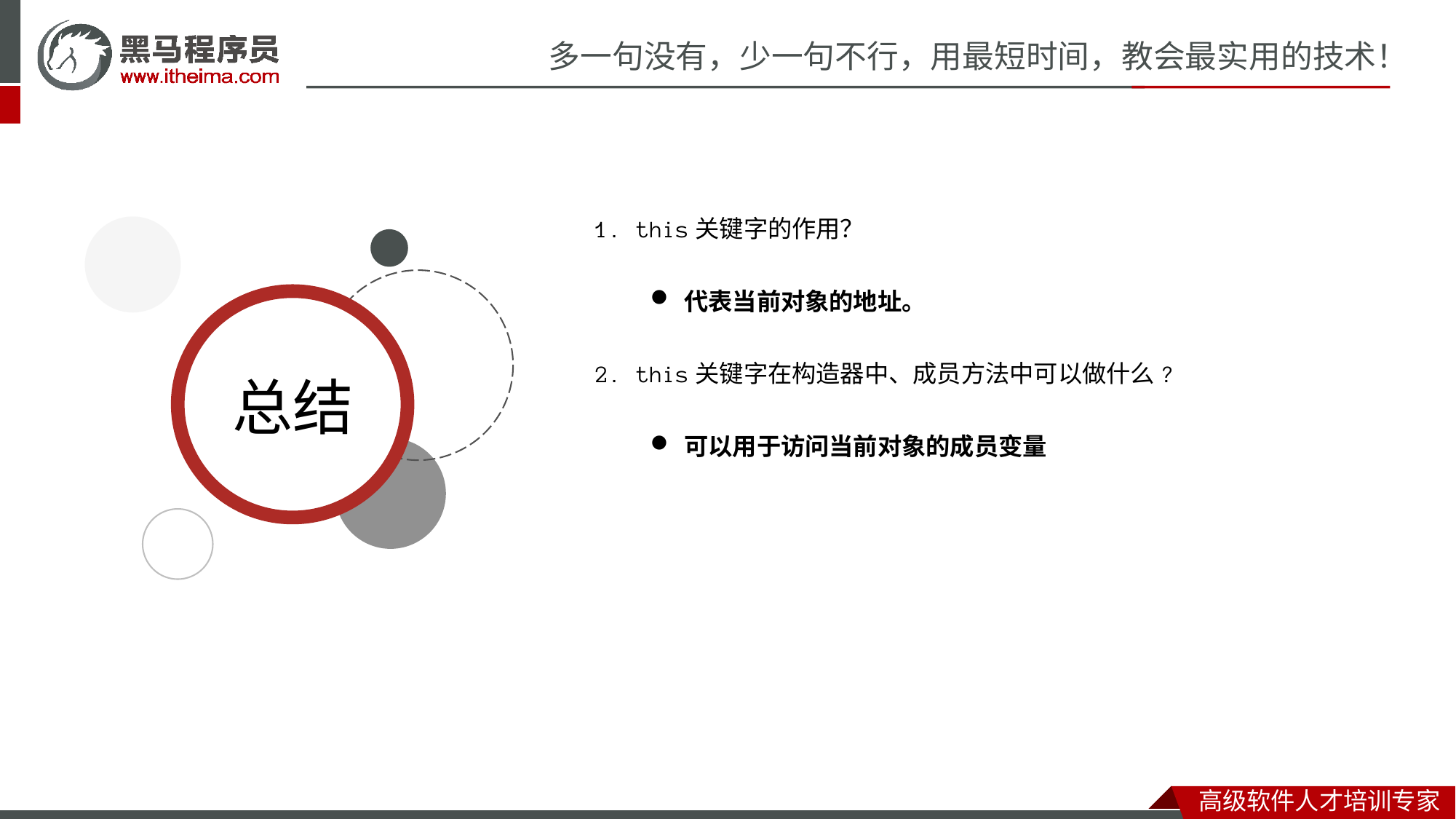

this关键字的作用？
代表当前对象的地址。
this关键字在构造器中、成员方法中可以做什么?
可以用于访问当前对象的成员变量